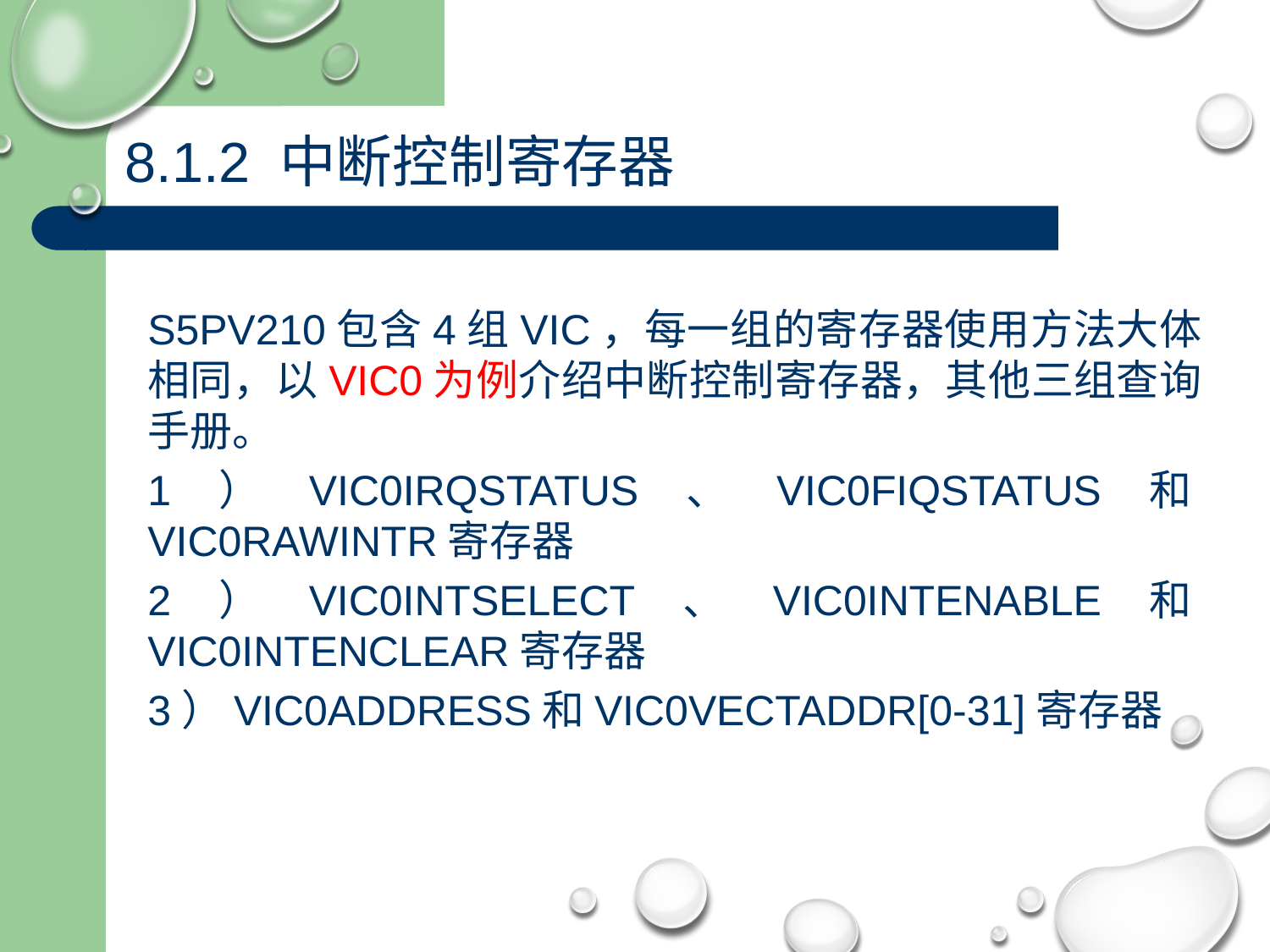

8.1.2 中断控制寄存器
S5PV210包含4组VIC，每一组的寄存器使用方法大体相同，以VIC0为例介绍中断控制寄存器，其他三组查询手册。
1）VIC0IRQSTATUS、VIC0FIQSTATUS和VIC0RAWINTR寄存器
2）VIC0INTSELECT、VIC0INTENABLE和VIC0INTENCLEAR寄存器
3）VIC0ADDRESS和VIC0VECTADDR[0-31]寄存器